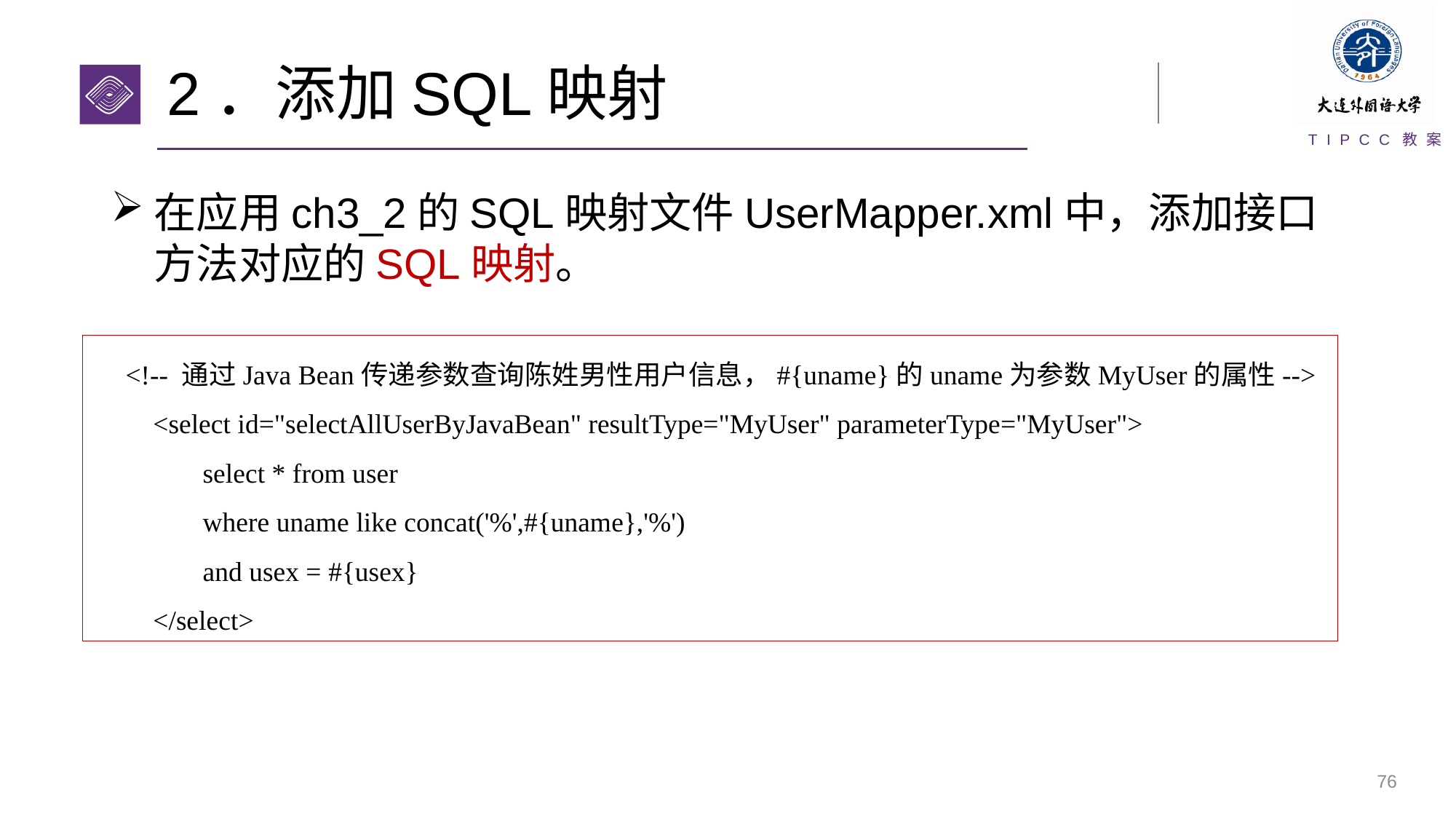

# 2．添加SQL映射
在应用ch3_2的SQL映射文件UserMapper.xml中，添加接口方法对应的SQL映射。
<!-- 通过Java Bean传递参数查询陈姓男性用户信息，#{uname}的uname为参数MyUser的属性-->
    <select id="selectAllUserByJavaBean" resultType="MyUser" parameterType="MyUser">
	select * from user
	where uname like concat('%',#{uname},'%')
	and usex = #{usex}
    </select>
76